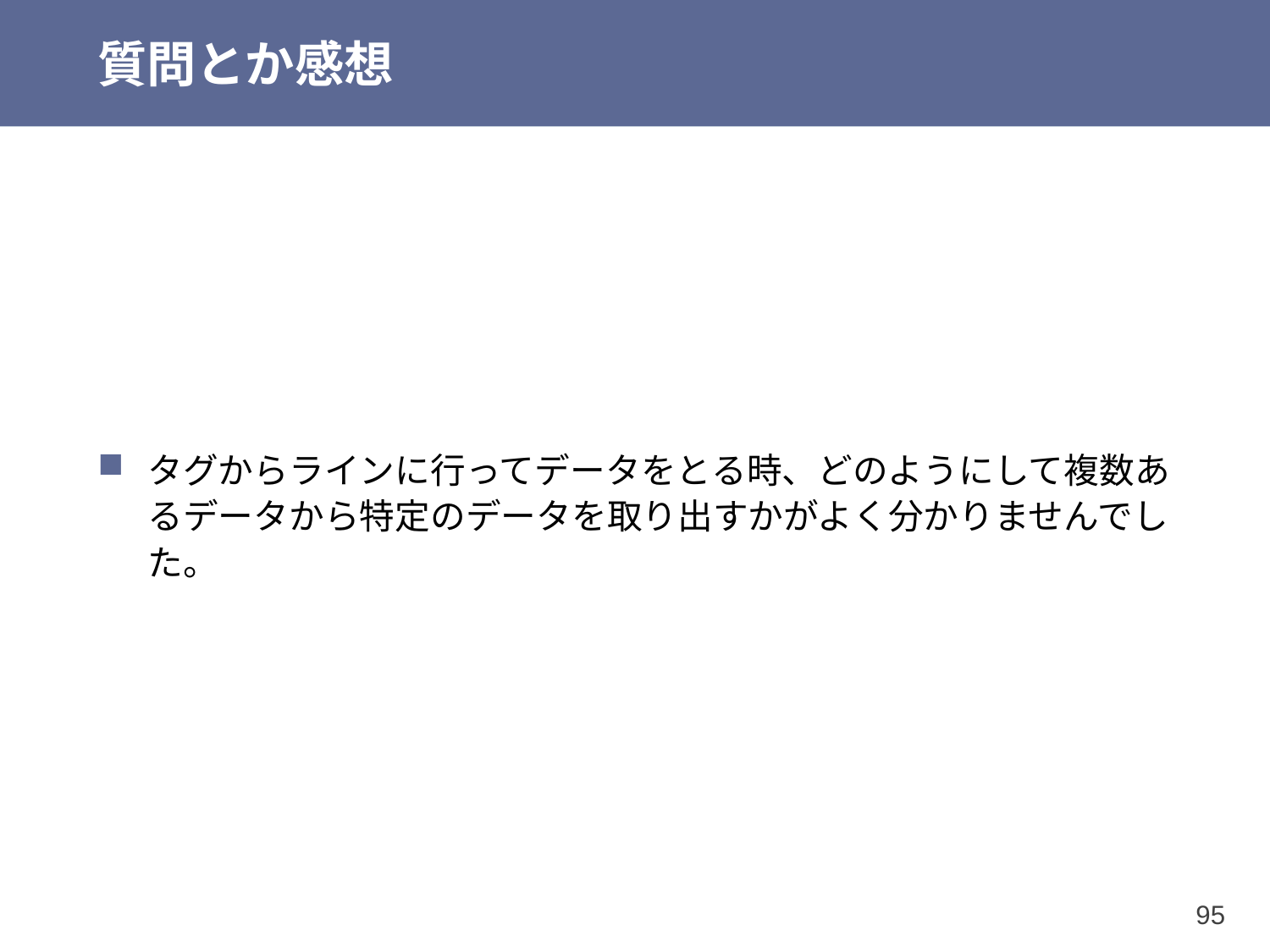

# 質問とか感想
タグからラインに行ってデータをとる時、どのようにして複数あるデータから特定のデータを取り出すかがよく分かりませんでした。